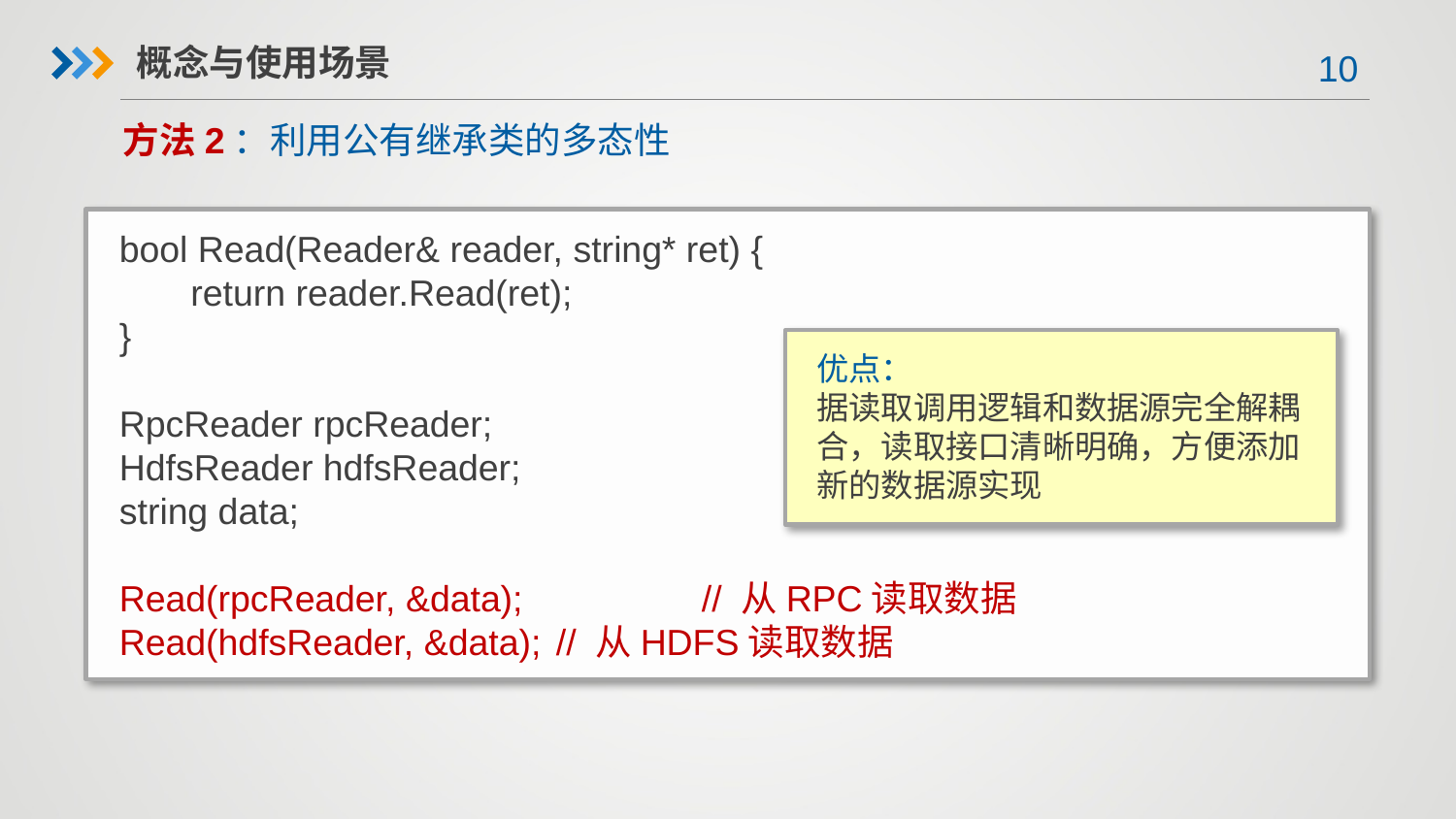

概念与使用场景
方法2：利用公有继承类的多态性

bool Read(Reader& reader, string* ret) {
       return reader.Read(ret);
}

RpcReader rpcReader;
HdfsReader hdfsReader;
string data;

Read(rpcReader, &data);		// 从RPC读取数据
Read(hdfsReader, &data);	// 从HDFS读取数据

优点：
据读取调用逻辑和数据源完全解耦合，读取接口清晰明确，方便添加新的数据源实现